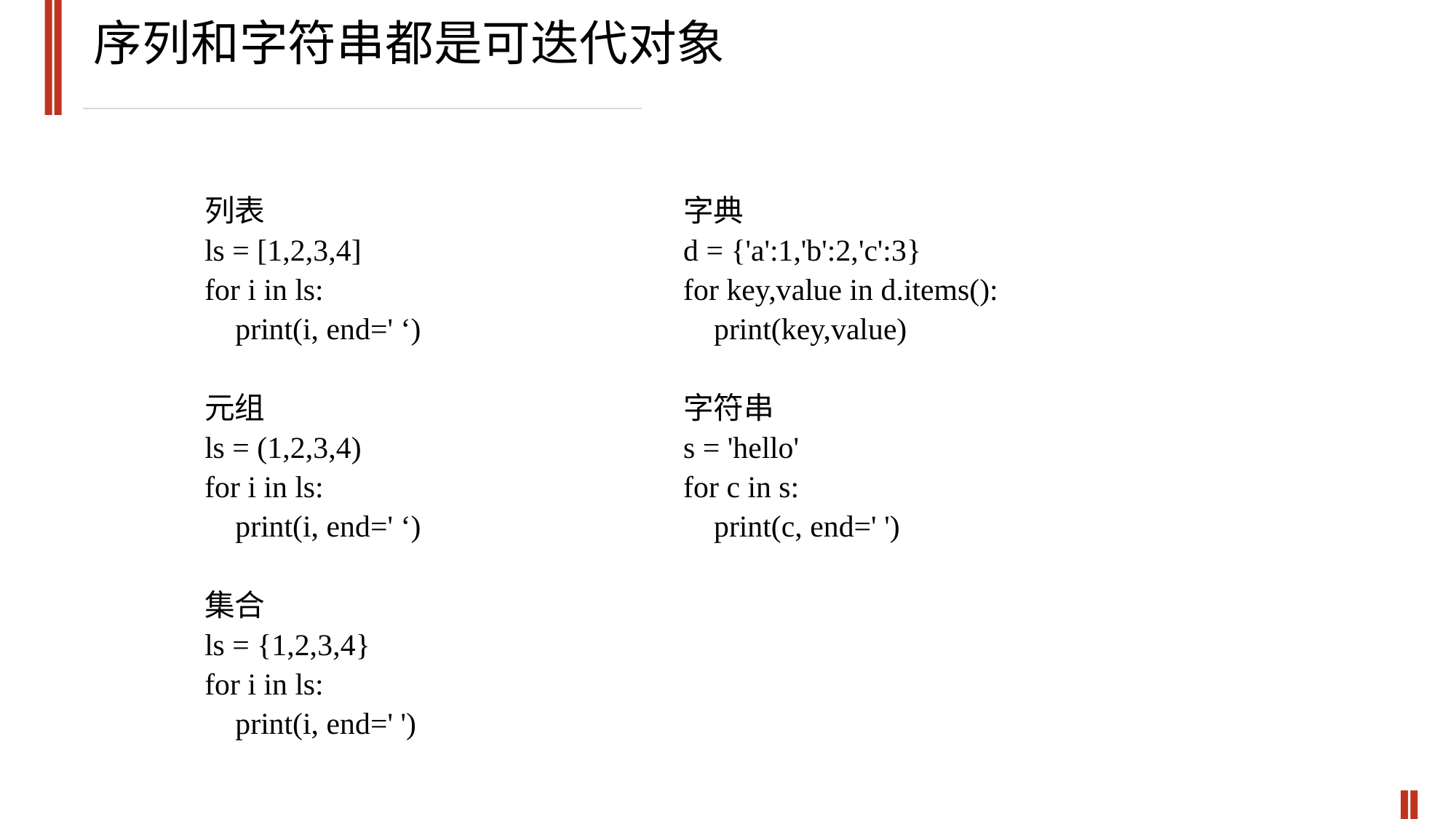

序列和字符串都是可迭代对象

列表
ls = [1,2,3,4]
for i in ls:
    print(i, end=' ‘)

元组
ls = (1,2,3,4)
for i in ls:
    print(i, end=' ‘)

集合
ls = {1,2,3,4}
for i in ls:
    print(i, end=' ')
字典
d = {'a':1,'b':2,'c':3}
for key,value in d.items():
    print(key,value)

字符串
s = 'hello'
for c in s:
    print(c, end=' ')